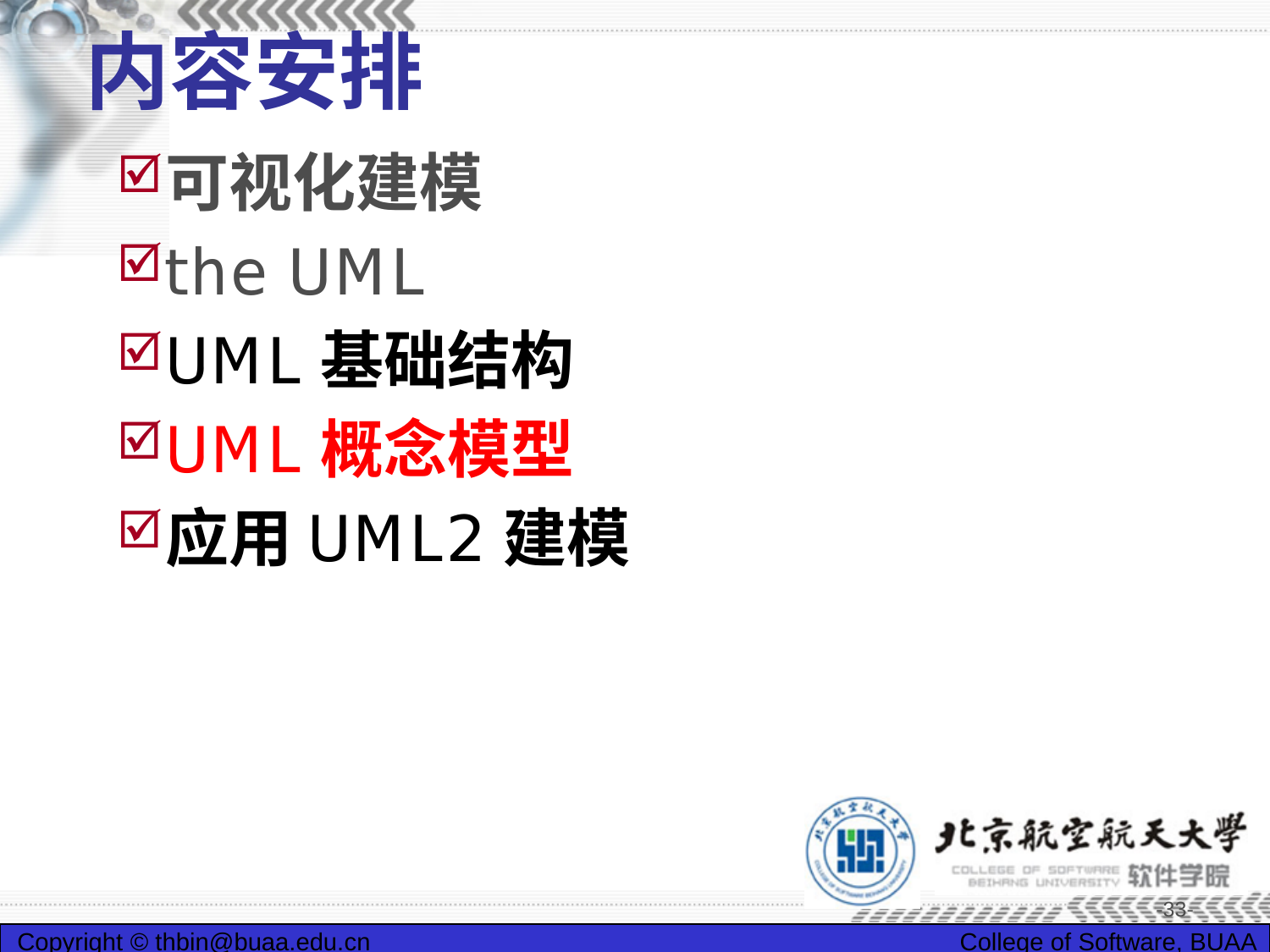

# 内容安排
可视化建模
the UML
UML基础结构
UML概念模型
应用UML2建模
-33-